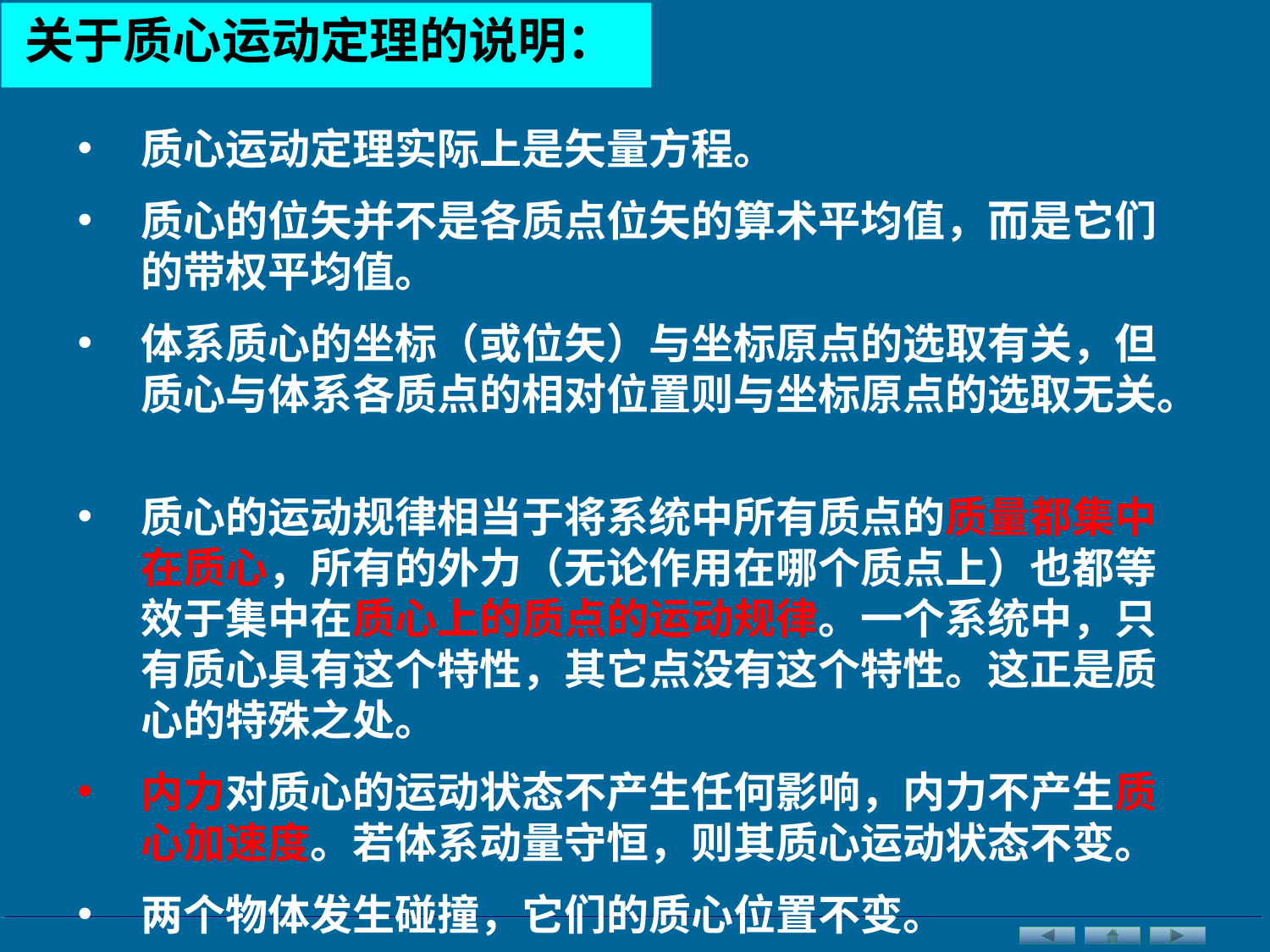

# 关于质心运动定理的说明：
质心运动定理实际上是矢量方程。
质心的位矢并不是各质点位矢的算术平均值，而是它们的带权平均值。
体系质心的坐标（或位矢）与坐标原点的选取有关，但质心与体系各质点的相对位置则与坐标原点的选取无关。
质心的运动规律相当于将系统中所有质点的质量都集中在质心，所有的外力（无论作用在哪个质点上）也都等效于集中在质心上的质点的运动规律。一个系统中，只有质心具有这个特性，其它点没有这个特性。这正是质心的特殊之处。
内力对质心的运动状态不产生任何影响，内力不产生质心加速度。若体系动量守恒，则其质心运动状态不变。
两个物体发生碰撞，它们的质心位置不变。